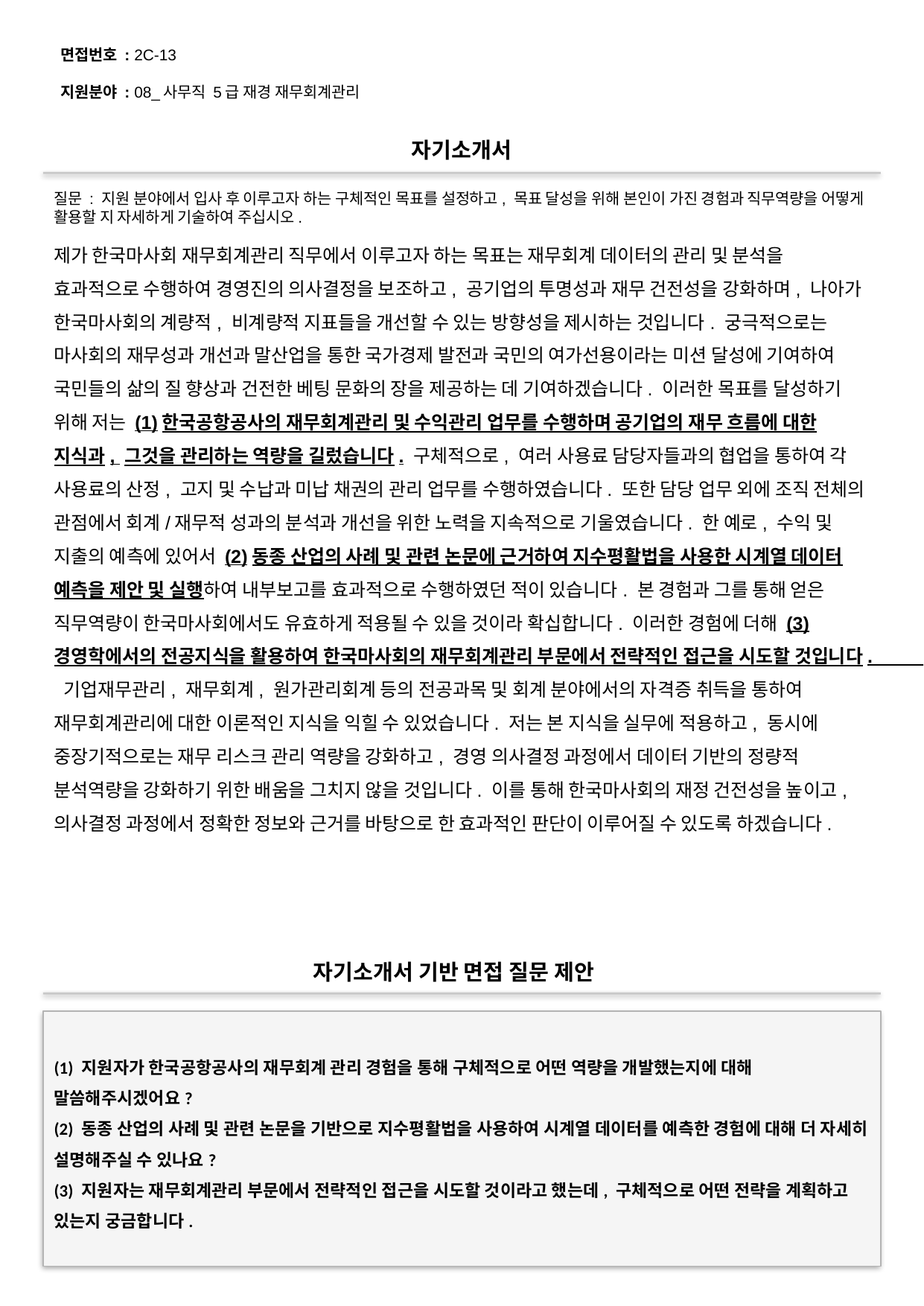

면접번호 : 2C-13

지원분야 : 08_사무직 5급 재경 재무회계관리
#

자기소개서

질문 : 지원 분야에서 입사 후 이루고자 하는 구체적인 목표를 설정하고, 목표 달성을 위해 본인이 가진 경험과 직무역량을 어떻게 활용할 지 자세하게 기술하여 주십시오.

제가 한국마사회 재무회계관리 직무에서 이루고자 하는 목표는 재무회계 데이터의 관리 및 분석을 효과적으로 수행하여 경영진의 의사결정을 보조하고, 공기업의 투명성과 재무 건전성을 강화하며, 나아가 한국마사회의 계량적, 비계량적 지표들을 개선할 수 있는 방향성을 제시하는 것입니다. 궁극적으로는 마사회의 재무성과 개선과 말산업을 통한 국가경제 발전과 국민의 여가선용이라는 미션 달성에 기여하여 국민들의 삶의 질 향상과 건전한 베팅 문화의 장을 제공하는 데 기여하겠습니다. 이러한 목표를 달성하기 위해 저는 (1)한국공항공사의 재무회계관리 및 수익관리 업무를 수행하며 공기업의 재무 흐름에 대한 지식과, 그것을 관리하는 역량을 길렀습니다. 구체적으로, 여러 사용료 담당자들과의 협업을 통하여 각 사용료의 산정, 고지 및 수납과 미납 채권의 관리 업무를 수행하였습니다. 또한 담당 업무 외에 조직 전체의 관점에서 회계/재무적 성과의 분석과 개선을 위한 노력을 지속적으로 기울였습니다. 한 예로, 수익 및 지출의 예측에 있어서 (2)동종 산업의 사례 및 관련 논문에 근거하여 지수평활법을 사용한 시계열 데이터 예측을 제안 및 실행하여 내부보고를 효과적으로 수행하였던 적이 있습니다. 본 경험과 그를 통해 얻은 직무역량이 한국마사회에서도 유효하게 적용될 수 있을 것이라 확십합니다. 이러한 경험에 더해 (3)경영학에서의 전공지식을 활용하여 한국마사회의 재무회계관리 부문에서 전략적인 접근을 시도할 것입니다. 기업재무관리, 재무회계, 원가관리회계 등의 전공과목 및 회계 분야에서의 자격증 취득을 통하여 재무회계관리에 대한 이론적인 지식을 익힐 수 있었습니다. 저는 본 지식을 실무에 적용하고, 동시에 중장기적으로는 재무 리스크 관리 역량을 강화하고, 경영 의사결정 과정에서 데이터 기반의 정량적 분석역량을 강화하기 위한 배움을 그치지 않을 것입니다. 이를 통해 한국마사회의 재정 건전성을 높이고, 의사결정 과정에서 정확한 정보와 근거를 바탕으로 한 효과적인 판단이 이루어질 수 있도록 하겠습니다.

자기소개서 기반 면접 질문 제안

(1) 지원자가 한국공항공사의 재무회계 관리 경험을 통해 구체적으로 어떤 역량을 개발했는지에 대해 말씀해주시겠어요?
(2) 동종 산업의 사례 및 관련 논문을 기반으로 지수평활법을 사용하여 시계열 데이터를 예측한 경험에 대해 더 자세히 설명해주실 수 있나요?
(3) 지원자는 재무회계관리 부문에서 전략적인 접근을 시도할 것이라고 했는데, 구체적으로 어떤 전략을 계획하고 있는지 궁금합니다.